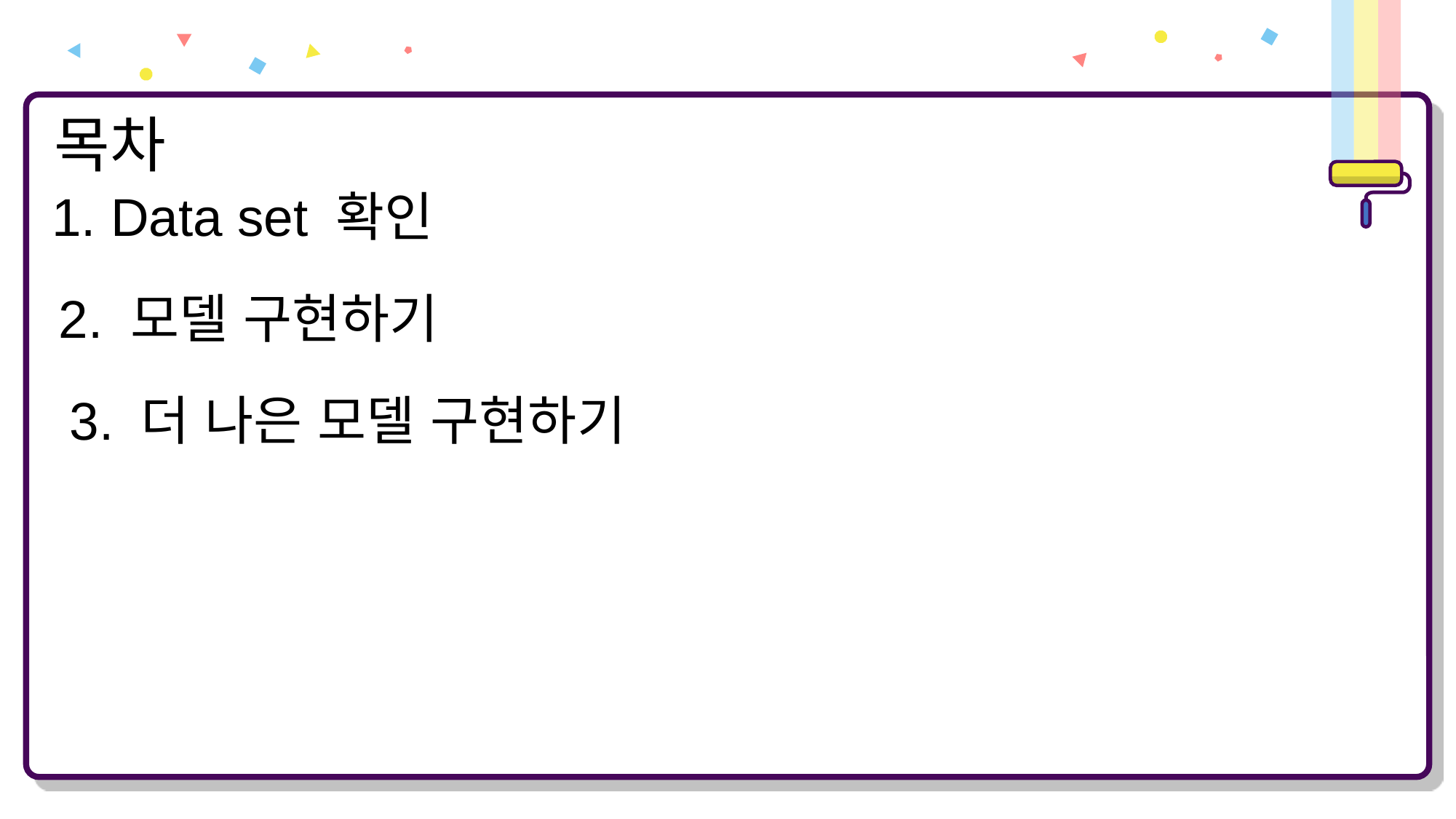

목차

1. Data set 확인
2. 모델 구현하기
3. 더 나은 모델 구현하기